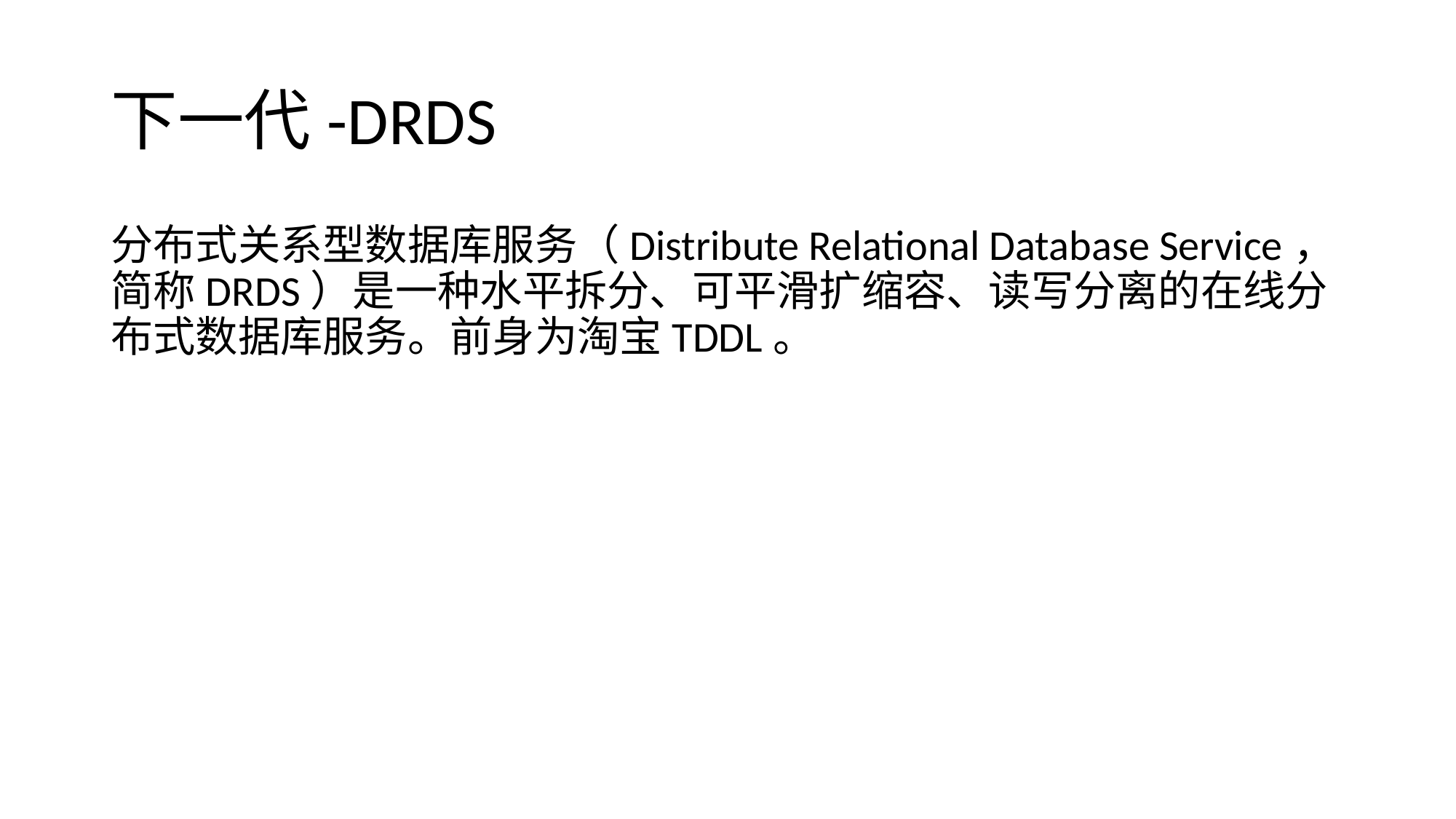

# 下一代-DRDS
分布式关系型数据库服务（Distribute Relational Database Service，简称DRDS）是一种水平拆分、可平滑扩缩容、读写分离的在线分布式数据库服务。前身为淘宝TDDL。